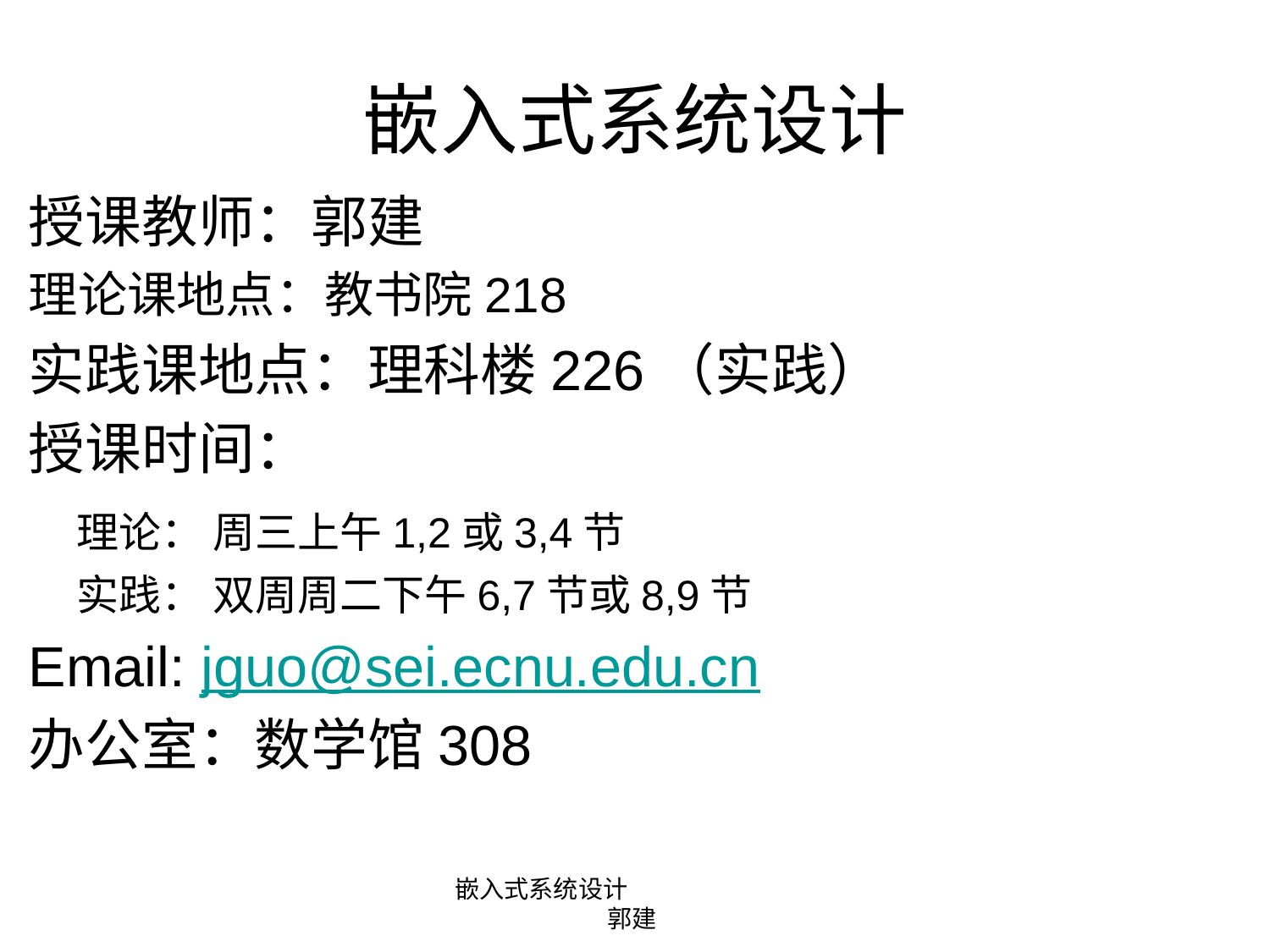

# 嵌入式系统设计
授课教师：郭建
理论课地点：教书院218
实践课地点：理科楼226（实践）
授课时间：
	理论： 周三上午1,2或3,4节
	实践： 双周周二下午6,7节或8,9节
Email: jguo@sei.ecnu.edu.cn
办公室：数学馆308

嵌入式系统设计                                   郭建
1